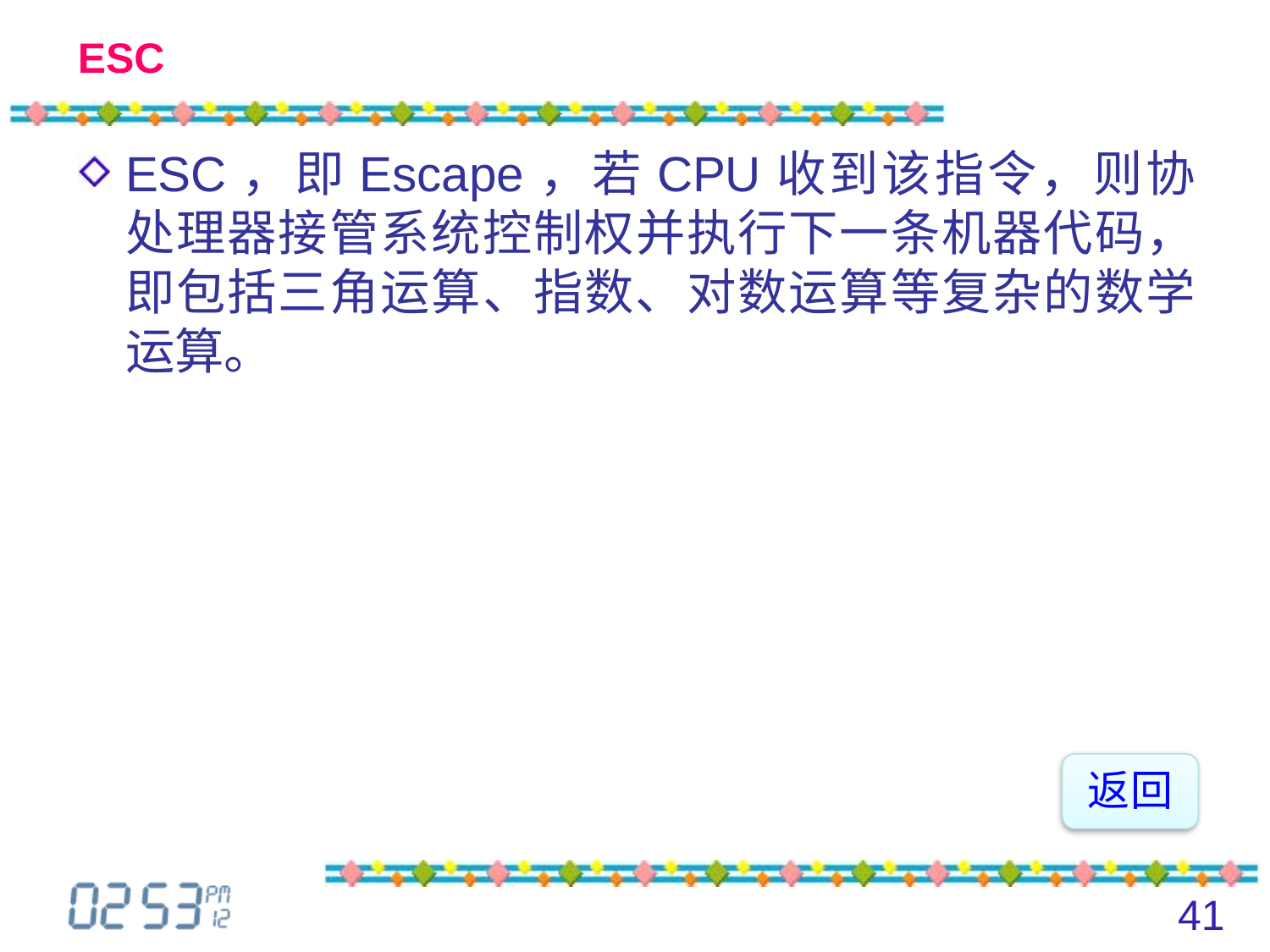

# ESC
ESC，即Escape，若CPU收到该指令，则协处理器接管系统控制权并执行下一条机器代码，即包括三角运算、指数、对数运算等复杂的数学运算。
返回